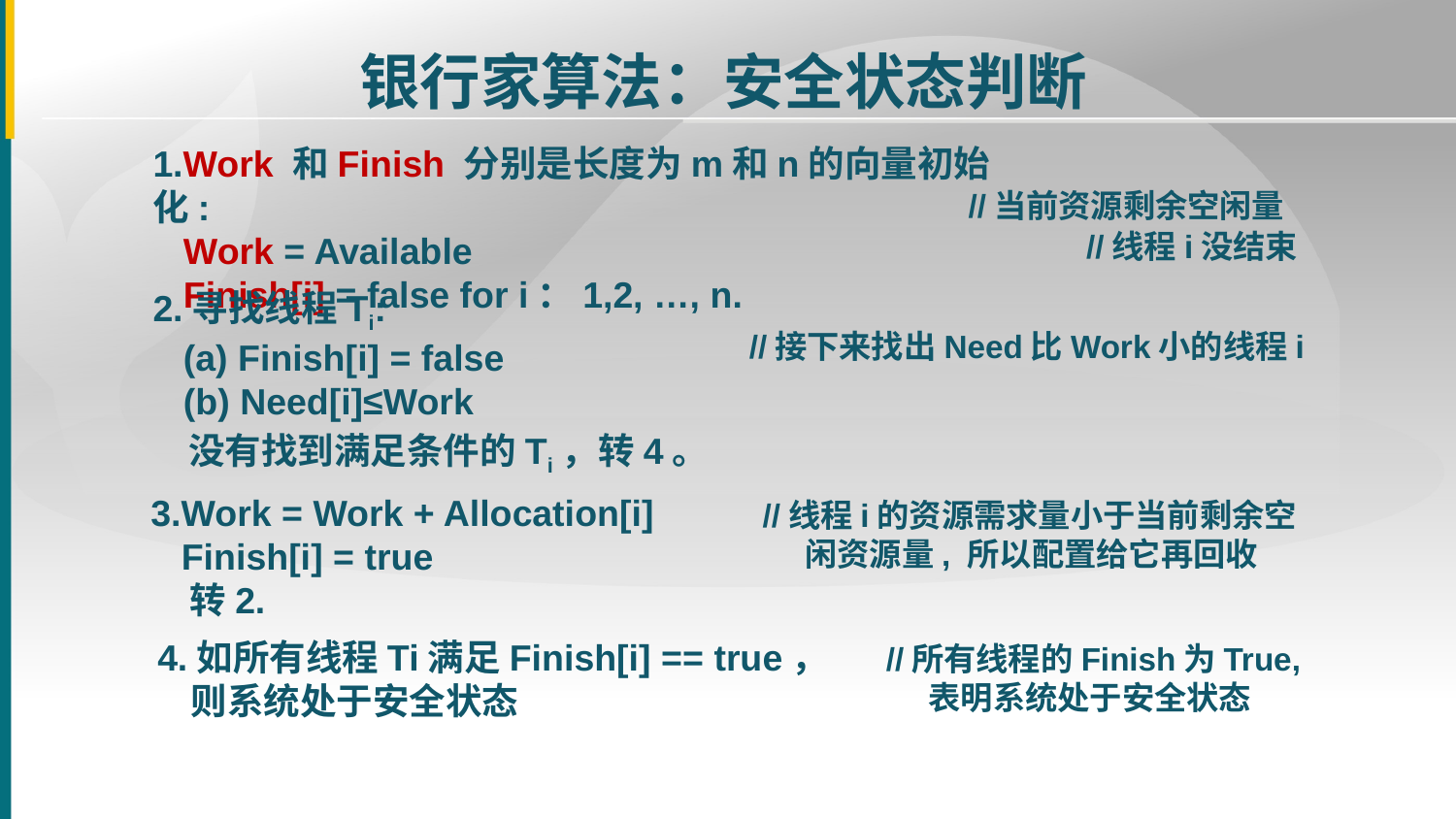

银行家算法：安全状态判断
1.Work 和Finish 分别是长度为m和n的向量初始化:
   Work = Available
   Finish[i] = false for i：1,2, …, n.
//当前资源剩余空闲量

//线程i没结束

2.寻找线程Ti:
   (a) Finish[i] = false
   (b) Need[i]≤Work
//接下来找出Need比Work小的线程i

没有找到满足条件的Ti，转4。
3.Work = Work + Allocation[i]
   Finish[i] = true
   转2.
//线程i的资源需求量小于当前剩余空闲资源量, 所以配置给它再回收

4.如所有线程Ti满足Finish[i] == true，
   则系统处于安全状态
//所有线程的Finish为True,表明系统处于安全状态